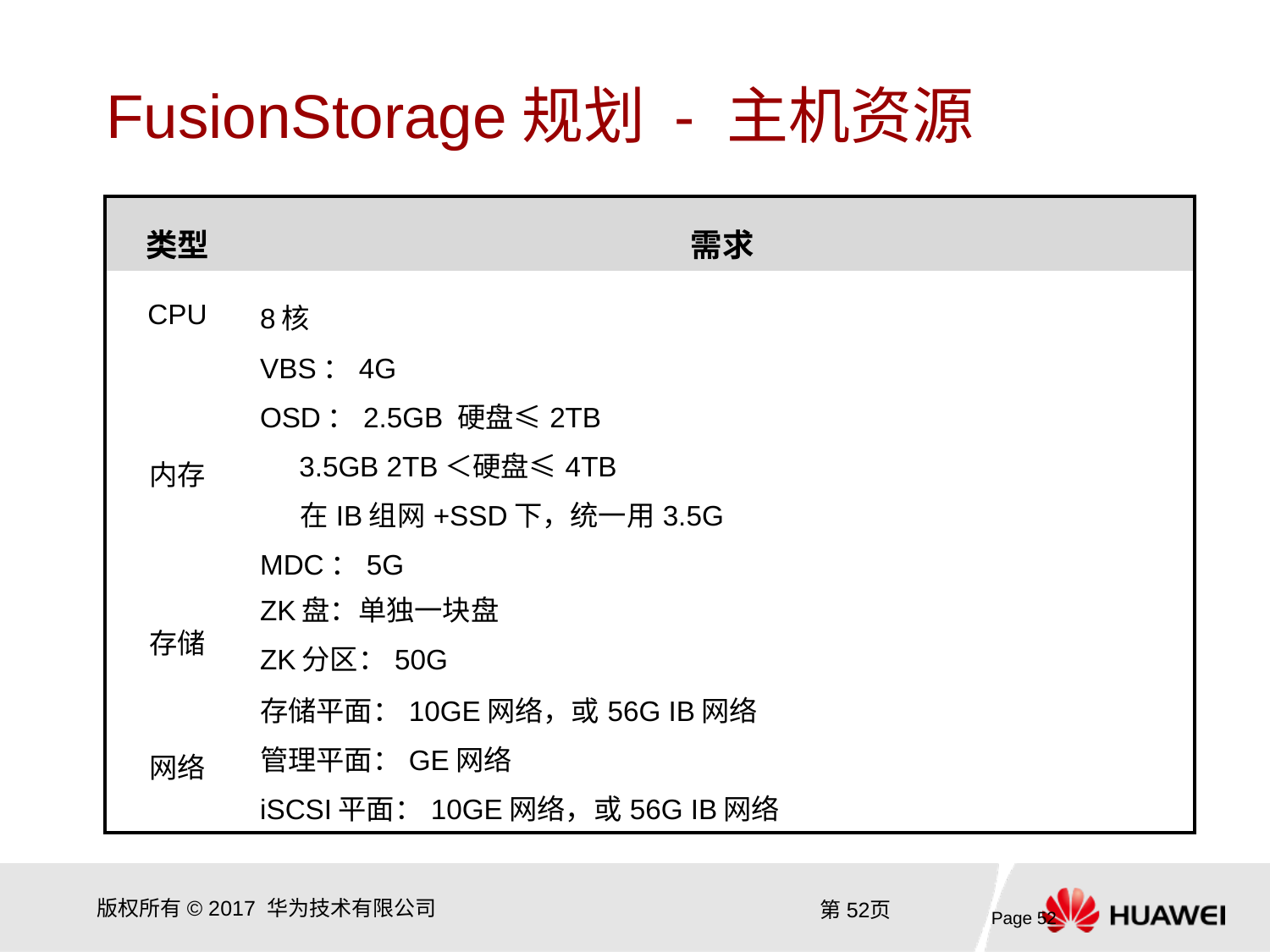

# FusionStorage规划 - 主机资源
| 类型 | 需求 |
| --- | --- |
| CPU | 8核 |
| 内存 | VBS：4G OSD：2.5GB 硬盘≤2TB 3.5GB 2TB＜硬盘≤4TB 在IB组网+SSD下，统一用3.5G MDC：5G |
| 存储 | ZK盘：单独一块盘 ZK分区：50G |
| 网络 | 存储平面：10GE网络，或56G IB网络 管理平面：GE网络 iSCSI平面：10GE网络，或56G IB网络 |
Page 52